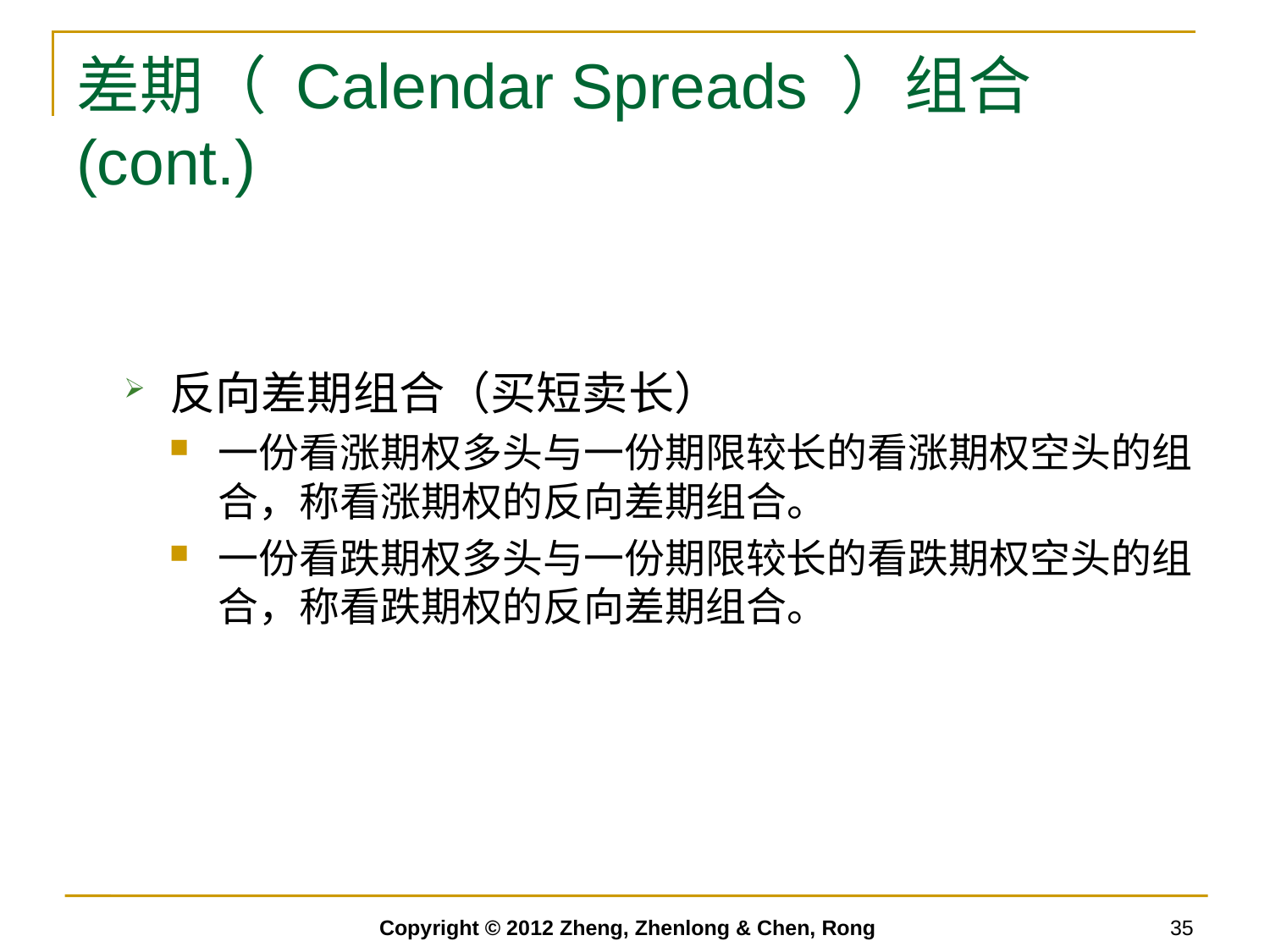

# 差期（ Calendar Spreads ）组合 (cont.)

反向差期组合（买短卖长）
一份看涨期权多头与一份期限较长的看涨期权空头的组合，称看涨期权的反向差期组合。
一份看跌期权多头与一份期限较长的看跌期权空头的组合，称看跌期权的反向差期组合。

Copyright © 2012 Zheng, Zhenlong & Chen, Rong
35